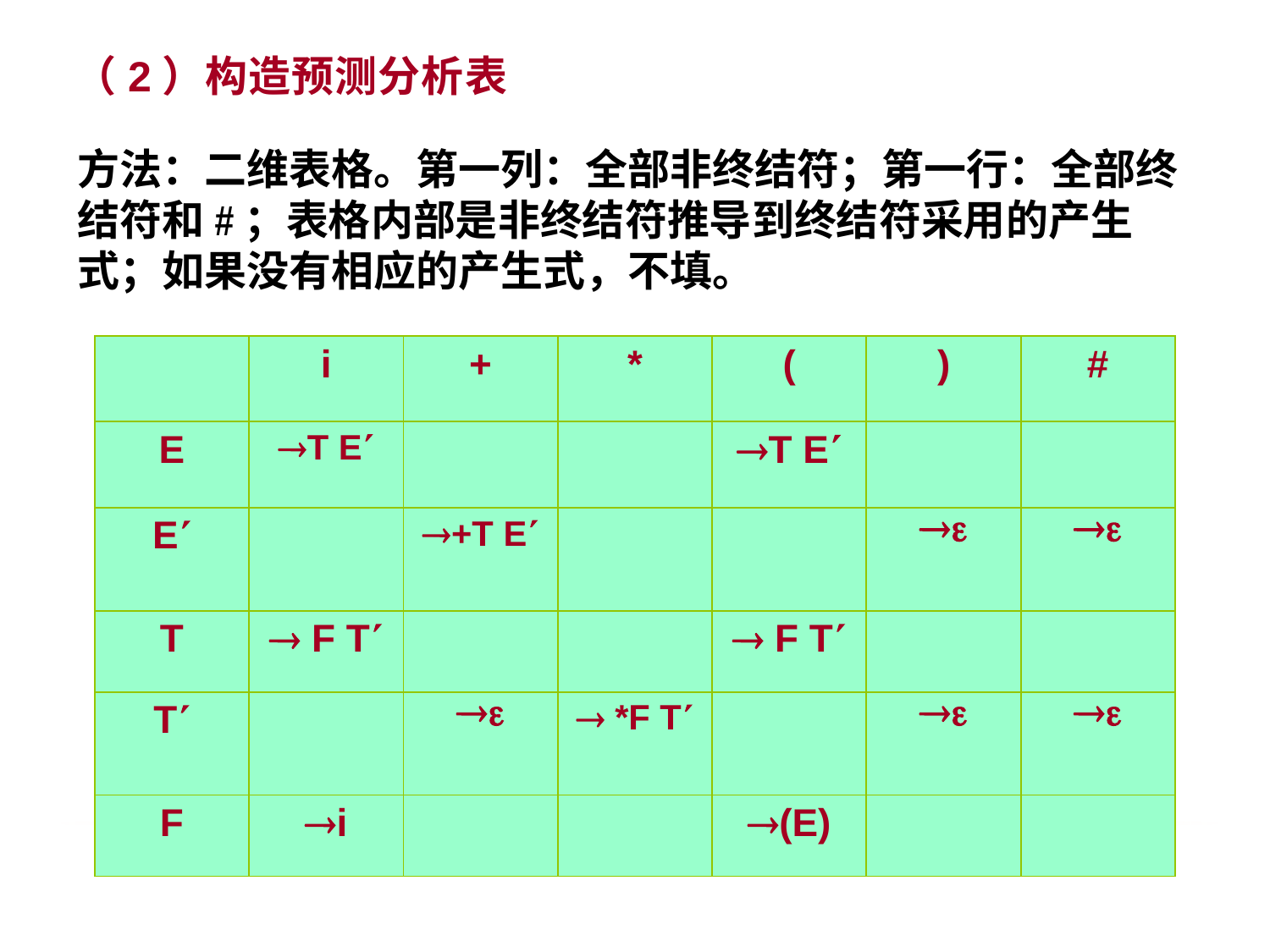

# （2）构造预测分析表
方法：二维表格。第一列：全部非终结符；第一行：全部终结符和#；表格内部是非终结符推导到终结符采用的产生式；如果没有相应的产生式，不填。
|  | i | + | \* | ( | ) | # |
| --- | --- | --- | --- | --- | --- | --- |
| E | →T E′ |  |  | →T E′ |  |  |
| E′ |  | →+T E′ |  |  | →ε | →ε |
| T | → F T′ |  |  | → F T′ |  |  |
| T′ |  | →ε | → \*F T′ |  | →ε | →ε |
| F | →i |  |  | →(E) |  |  |